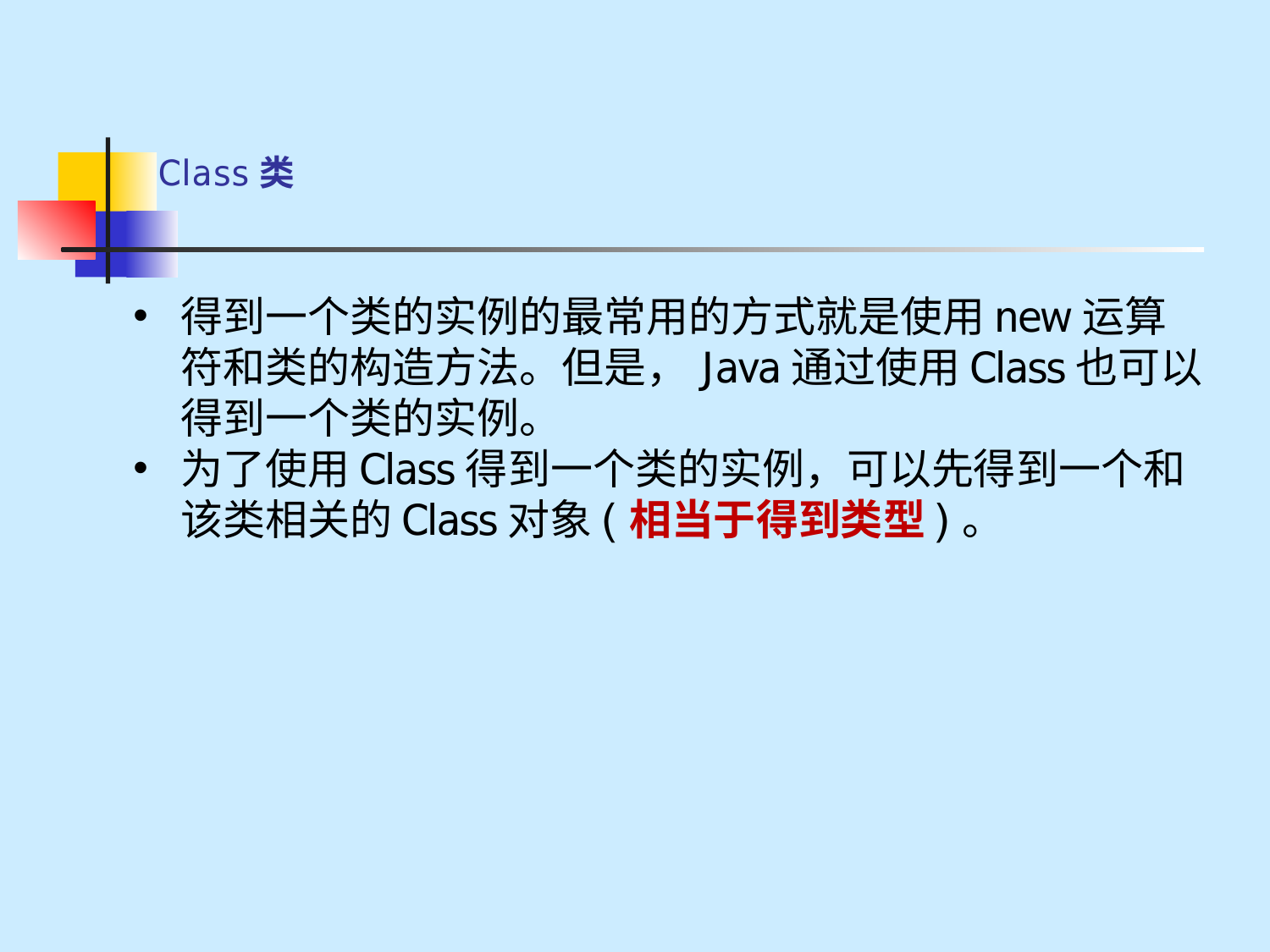

# Class类
得到一个类的实例的最常用的方式就是使用new运算符和类的构造方法。但是，Java通过使用Class也可以得到一个类的实例。
为了使用Class得到一个类的实例，可以先得到一个和该类相关的Class对象(相当于得到类型)。